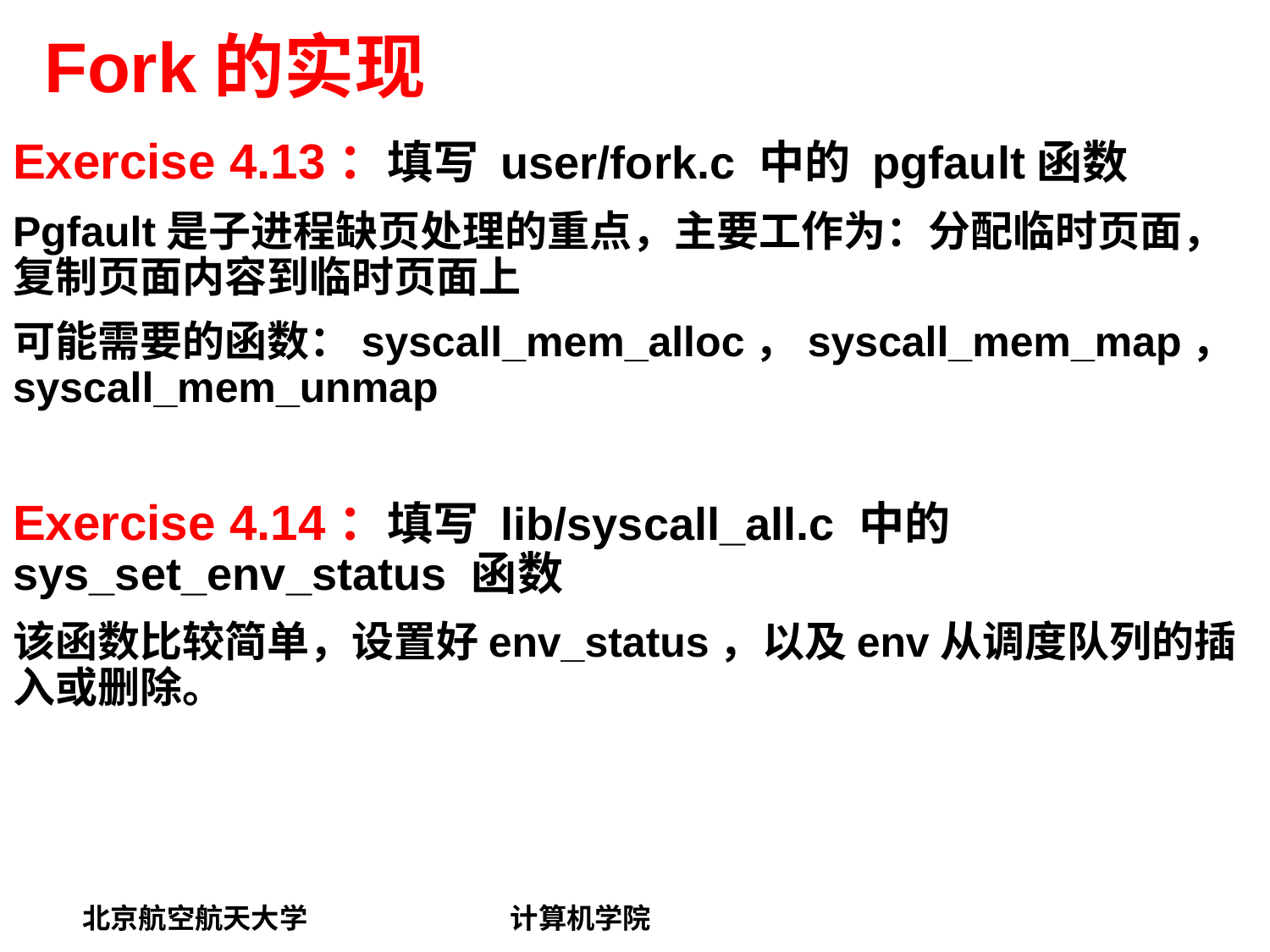

# Fork的实现
Exercise 4.13：填写 user/fork.c 中的 pgfault函数
Pgfault是子进程缺页处理的重点，主要工作为：分配临时页面，复制页面内容到临时页面上
可能需要的函数：syscall_mem_alloc，syscall_mem_map，syscall_mem_unmap

Exercise 4.14：填写 lib/syscall_all.c 中的sys_set_env_status 函数
该函数比较简单，设置好env_status，以及env从调度队列的插入或删除。